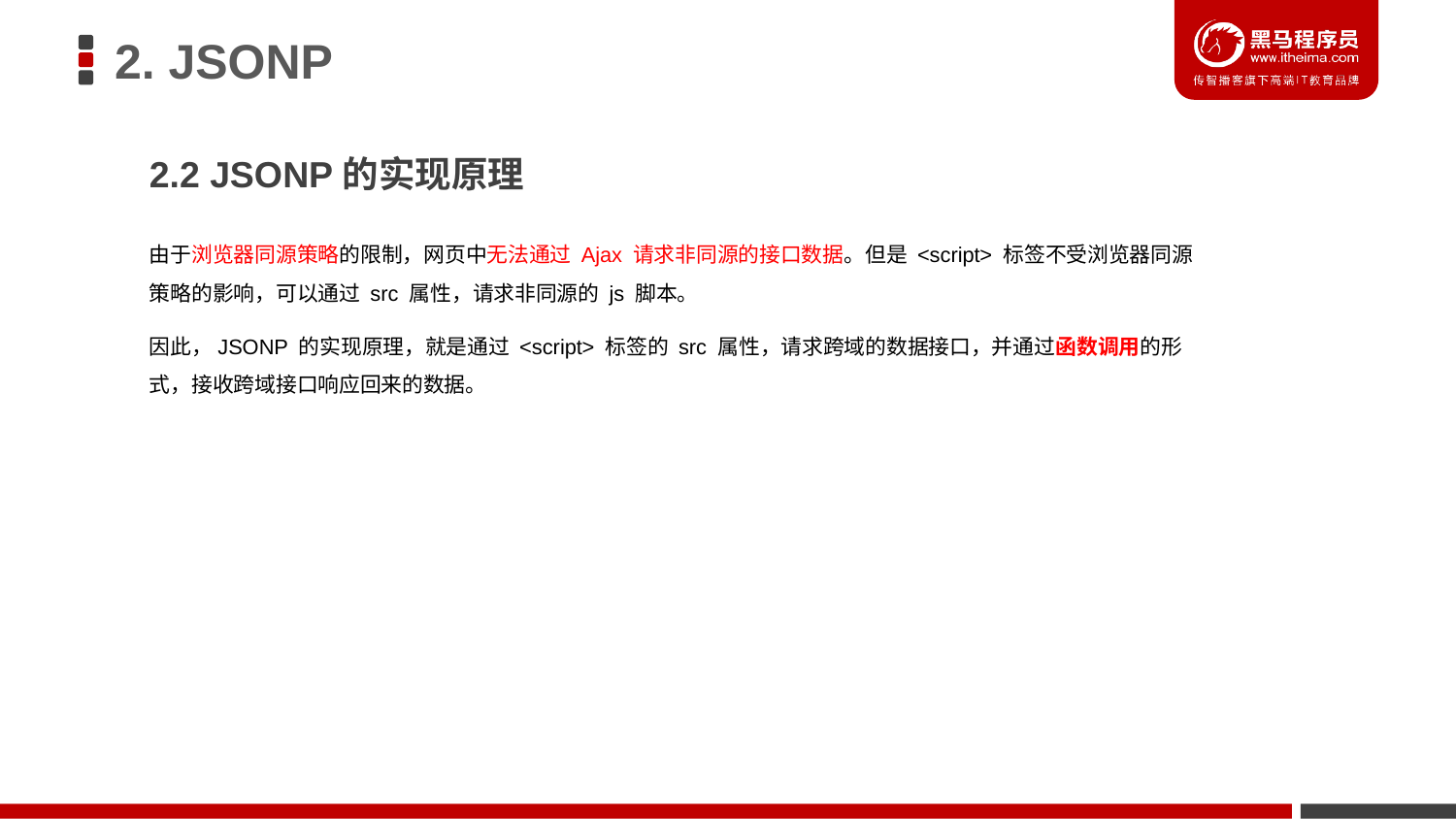

# 2. JSONP
2.2 JSONP的实现原理
由于浏览器同源策略的限制，网页中无法通过 Ajax 请求非同源的接口数据。但是 <script> 标签不受浏览器同源策略的影响，可以通过 src 属性，请求非同源的 js 脚本。
因此，JSONP 的实现原理，就是通过 <script> 标签的 src 属性，请求跨域的数据接口，并通过函数调用的形式，接收跨域接口响应回来的数据。